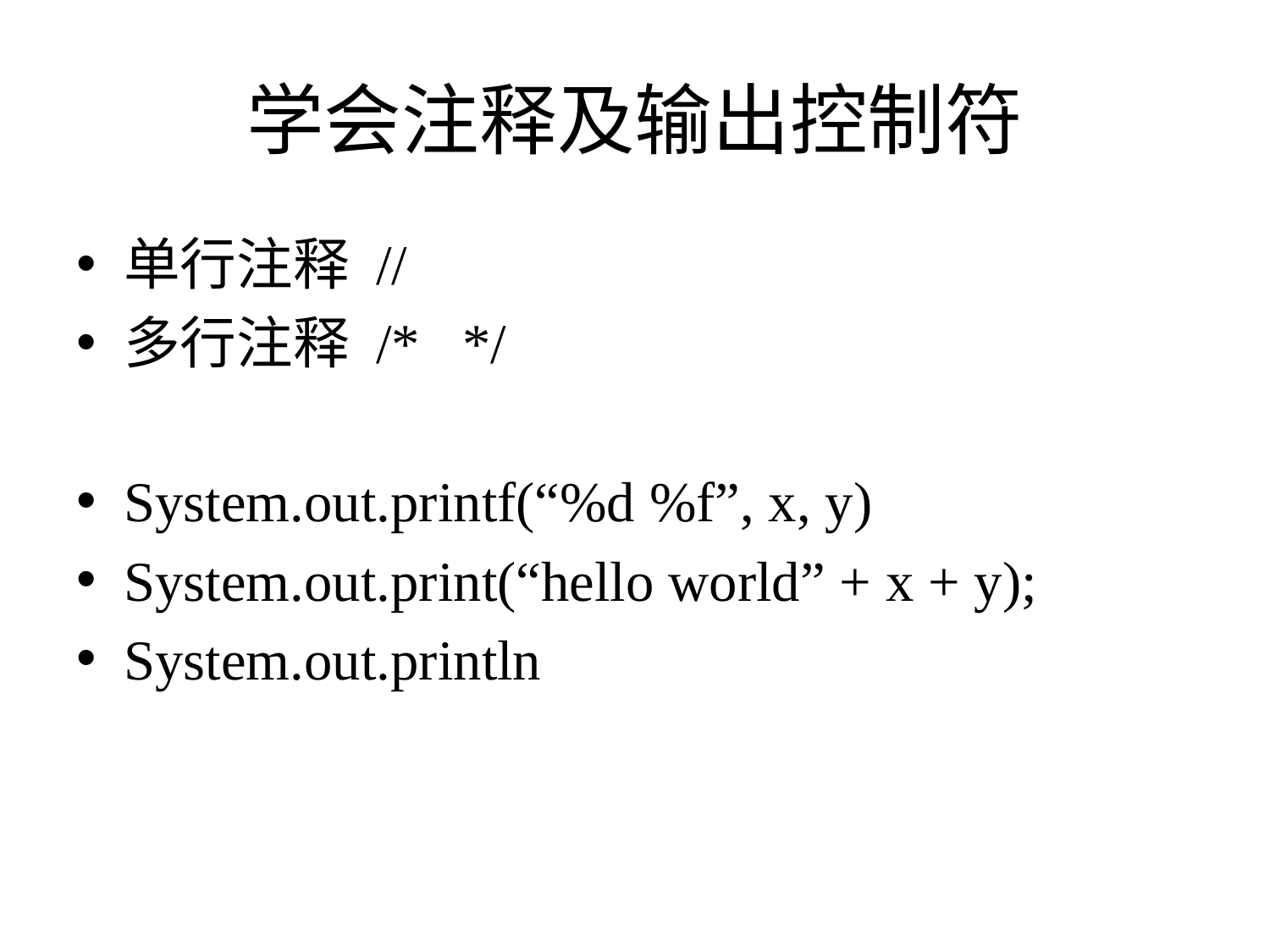

# 学会注释及输出控制符
单行注释 //
多行注释 /*   */

System.out.printf(“%d %f”, x, y)
System.out.print(“hello world” + x + y);
System.out.println